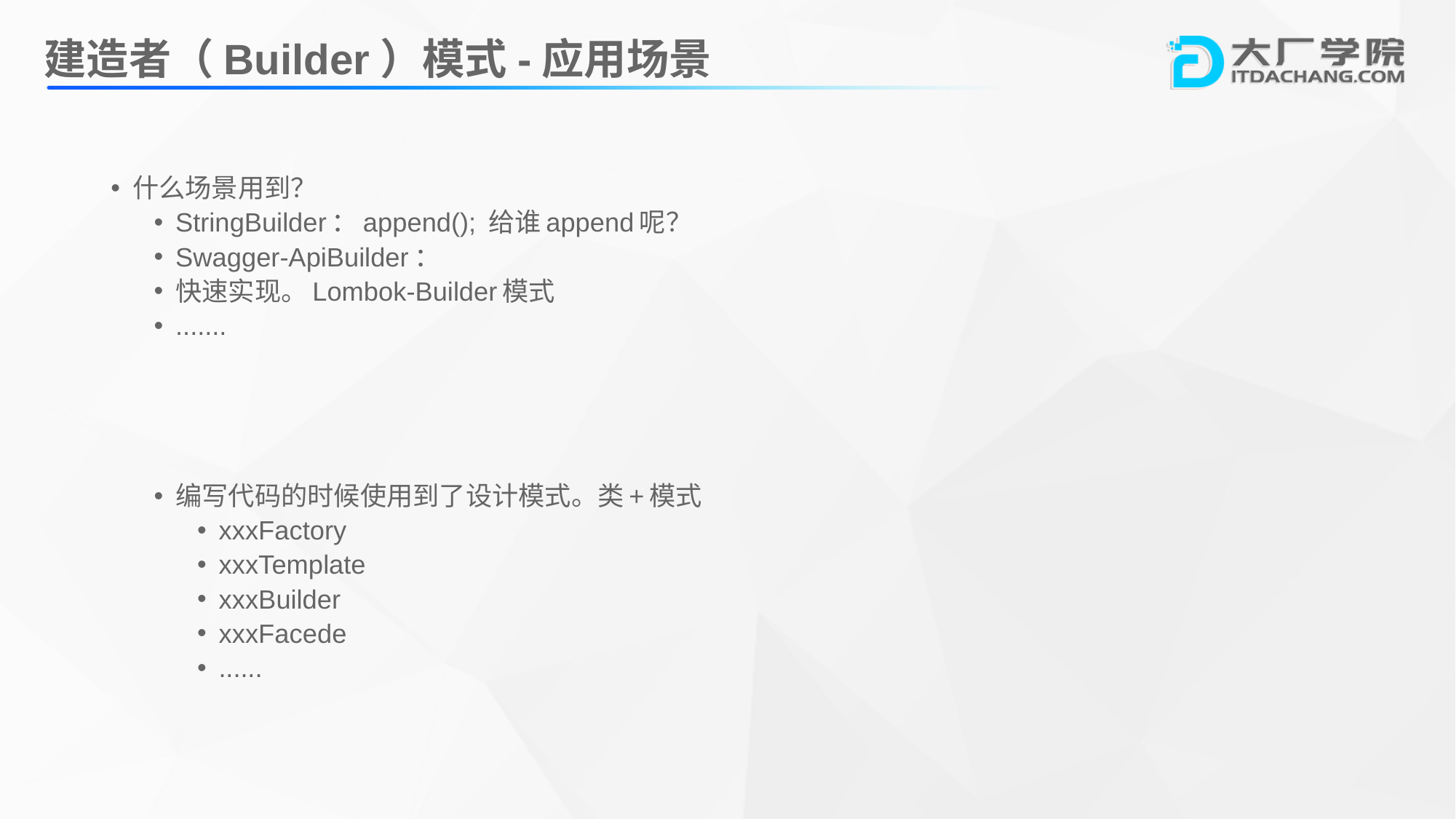

# 建造者（Builder）模式-应用场景
什么场景用到？
StringBuilder：append(); 给谁append呢？
Swagger-ApiBuilder：
快速实现。Lombok-Builder模式
.......

编写代码的时候使用到了设计模式。类+模式
xxxFactory
xxxTemplate
xxxBuilder
xxxFacede
......